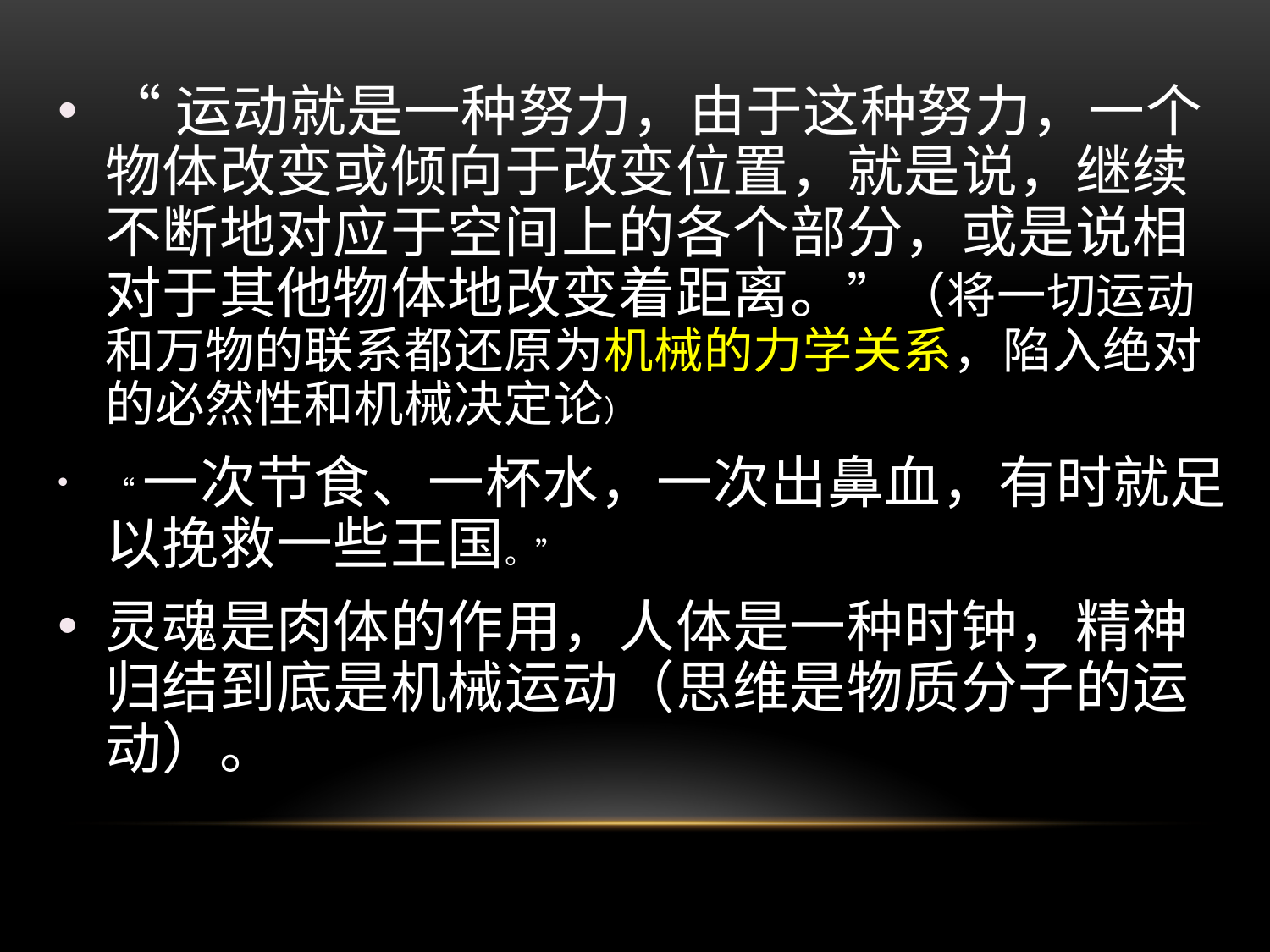

“运动就是一种努力，由于这种努力，一个物体改变或倾向于改变位置，就是说，继续不断地对应于空间上的各个部分，或是说相对于其他物体地改变着距离。”（将一切运动和万物的联系都还原为机械的力学关系，陷入绝对的必然性和机械决定论）
“一次节食、一杯水，一次出鼻血，有时就足以挽救一些王国。”
灵魂是肉体的作用，人体是一种时钟，精神归结到底是机械运动（思维是物质分子的运动）。